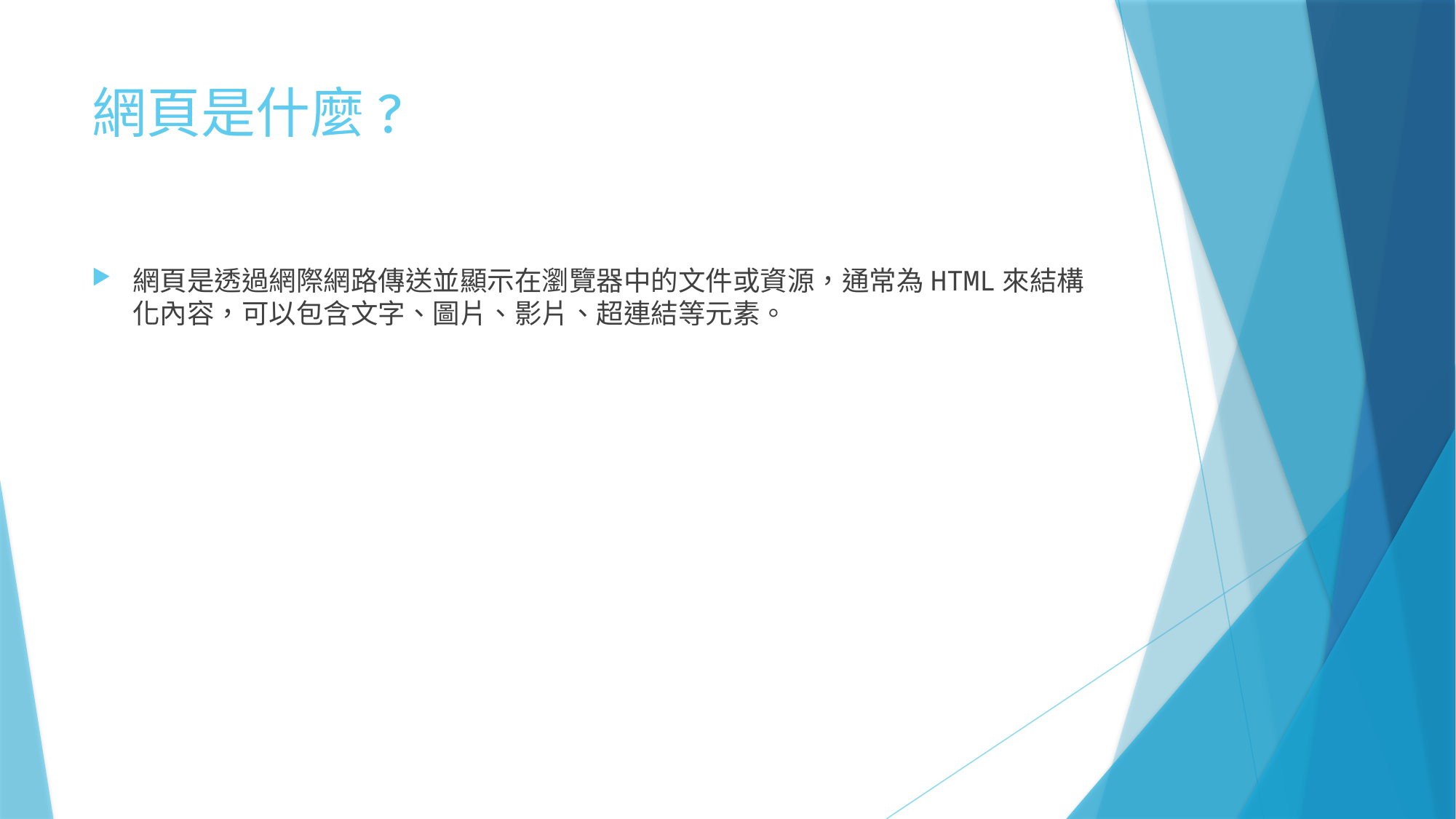

# 網頁是什麼?
網頁是透過網際網路傳送並顯示在瀏覽器中的文件或資源，通常為HTML來結構化內容，可以包含文字、圖片、影片、超連結等元素。